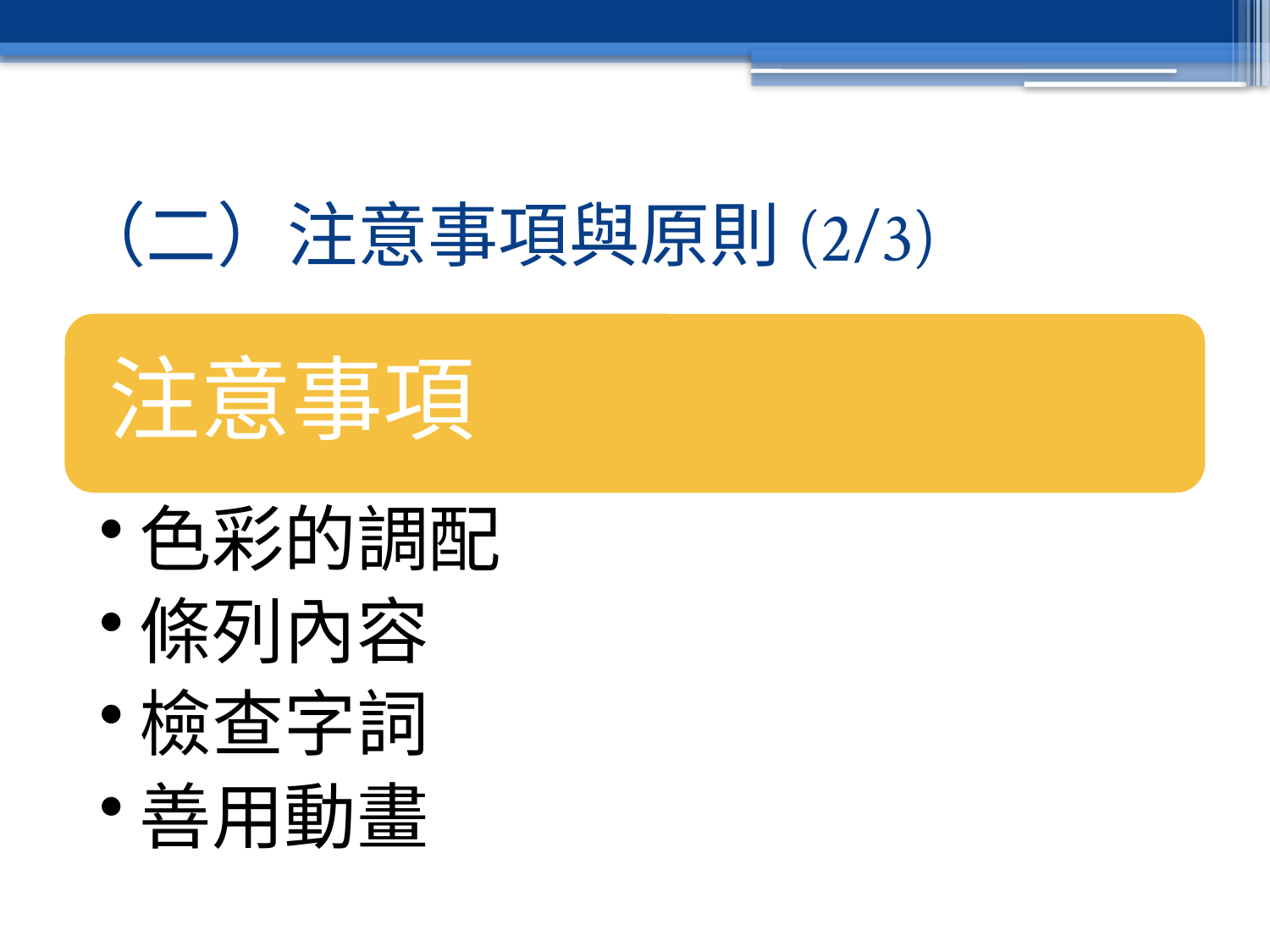

# （二）注意事項與原則(2/3)
注意事項
色彩的調配
條列內容
檢查字詞
善用動畫